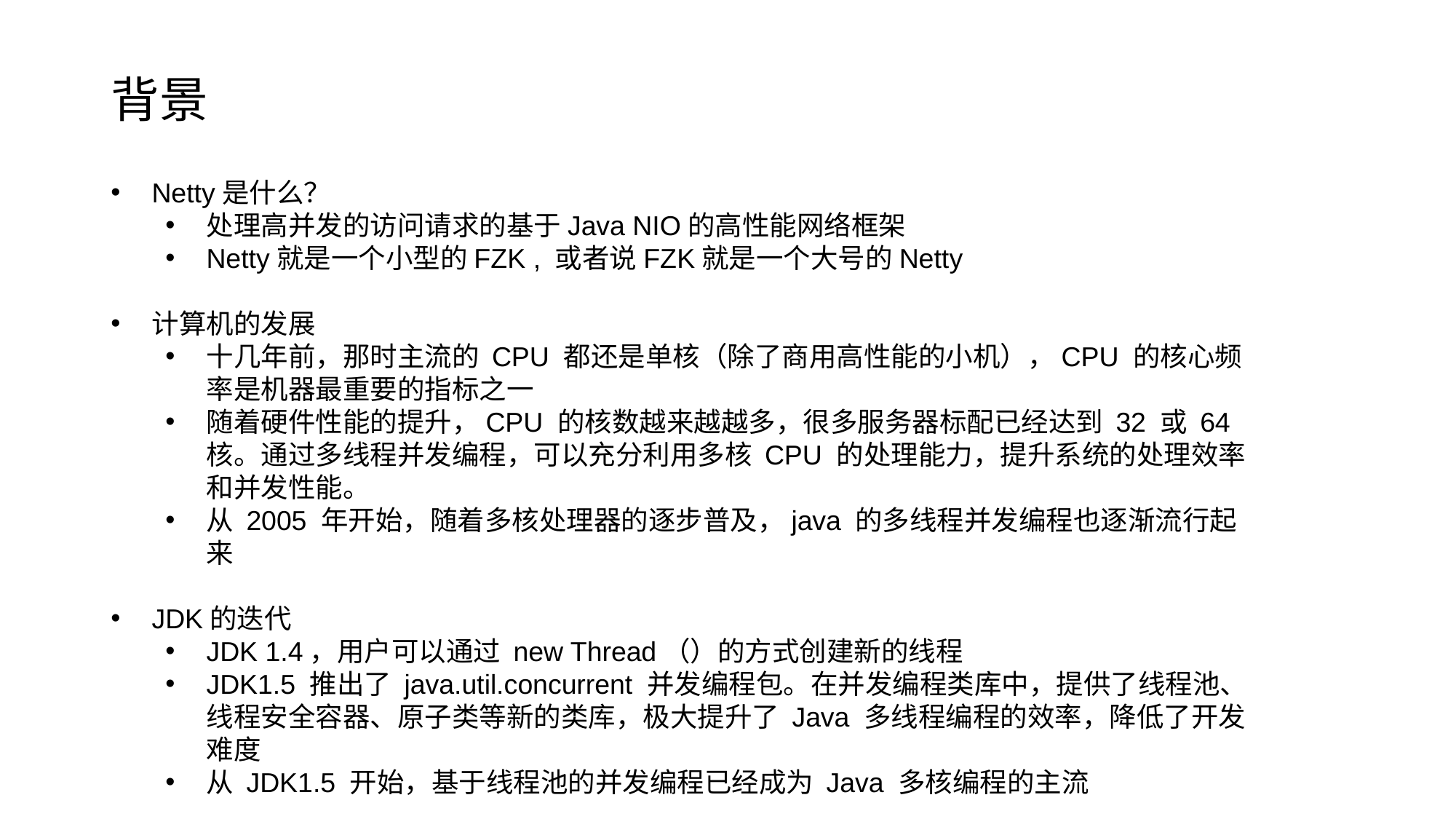

# 背景
Netty是什么？
处理高并发的访问请求的基于Java NIO的高性能网络框架
Netty就是一个小型的FZK , 或者说FZK就是一个大号的Netty

计算机的发展
十几年前，那时主流的 CPU 都还是单核（除了商用高性能的小机），CPU 的核心频率是机器最重要的指标之一
随着硬件性能的提升，CPU 的核数越来越越多，很多服务器标配已经达到 32 或 64 核。通过多线程并发编程，可以充分利用多核 CPU 的处理能力，提升系统的处理效率和并发性能。
从 2005 年开始，随着多核处理器的逐步普及，java 的多线程并发编程也逐渐流行起来

JDK的迭代
JDK 1.4，用户可以通过 new Thread（）的方式创建新的线程
JDK1.5 推出了 java.util.concurrent 并发编程包。在并发编程类库中，提供了线程池、线程安全容器、原子类等新的类库，极大提升了 Java 多线程编程的效率，降低了开发难度
从 JDK1.5 开始，基于线程池的并发编程已经成为 Java 多核编程的主流